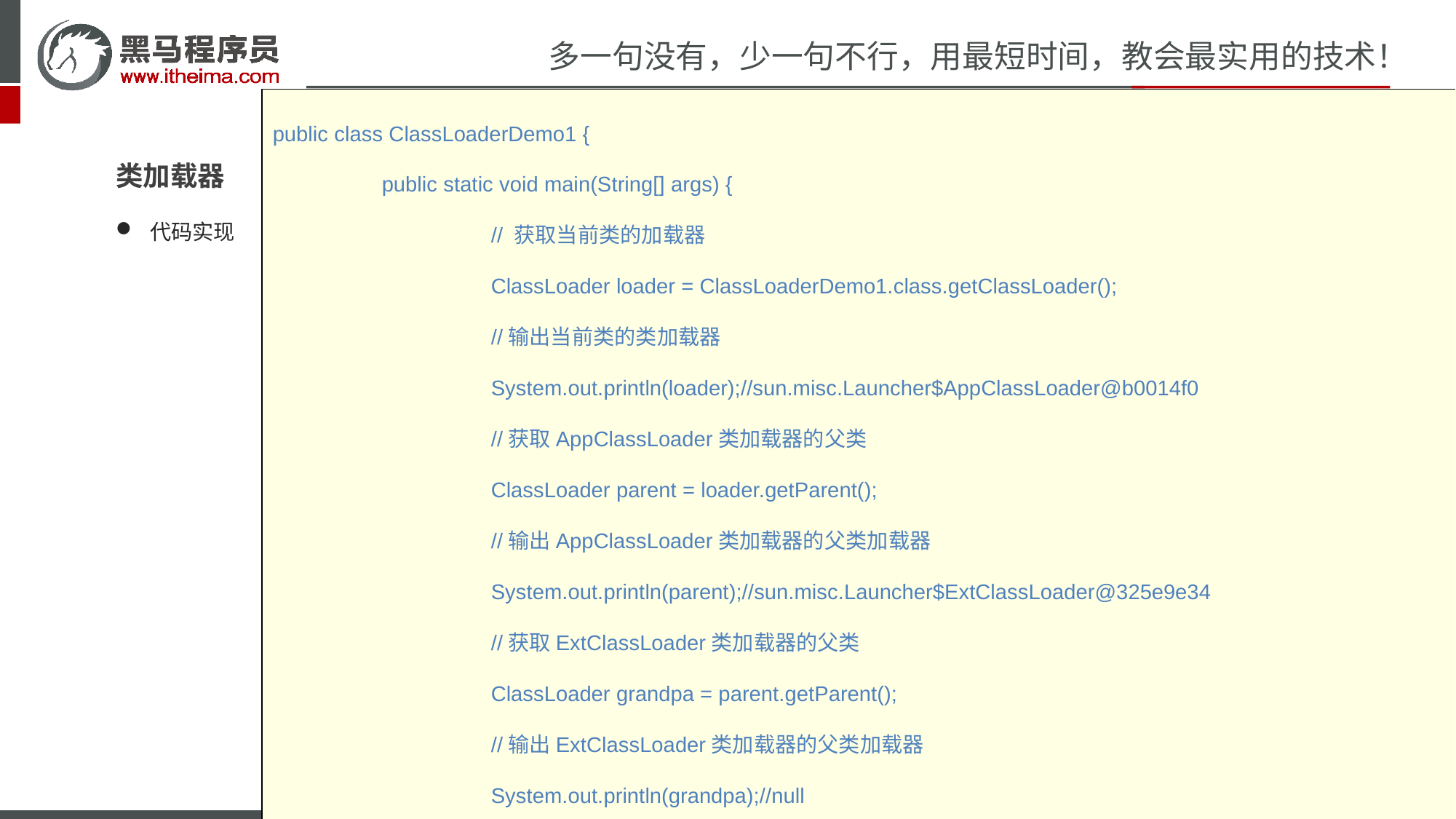

public class ClassLoaderDemo1 {
	public static void main(String[] args) {
		// 获取当前类的加载器
		ClassLoader loader = ClassLoaderDemo1.class.getClassLoader();
		//输出当前类的类加载器
		System.out.println(loader);//sun.misc.Launcher$AppClassLoader@b0014f0
		//获取AppClassLoader类加载器的父类
		ClassLoader parent = loader.getParent();
		//输出AppClassLoader类加载器的父类加载器
		System.out.println(parent);//sun.misc.Launcher$ExtClassLoader@325e9e34
		//获取ExtClassLoader类加载器的父类
		ClassLoader grandpa = parent.getParent();
		//输出ExtClassLoader类加载器的父类加载器
		System.out.println(grandpa);//null
	}
}
类加载器
代码实现